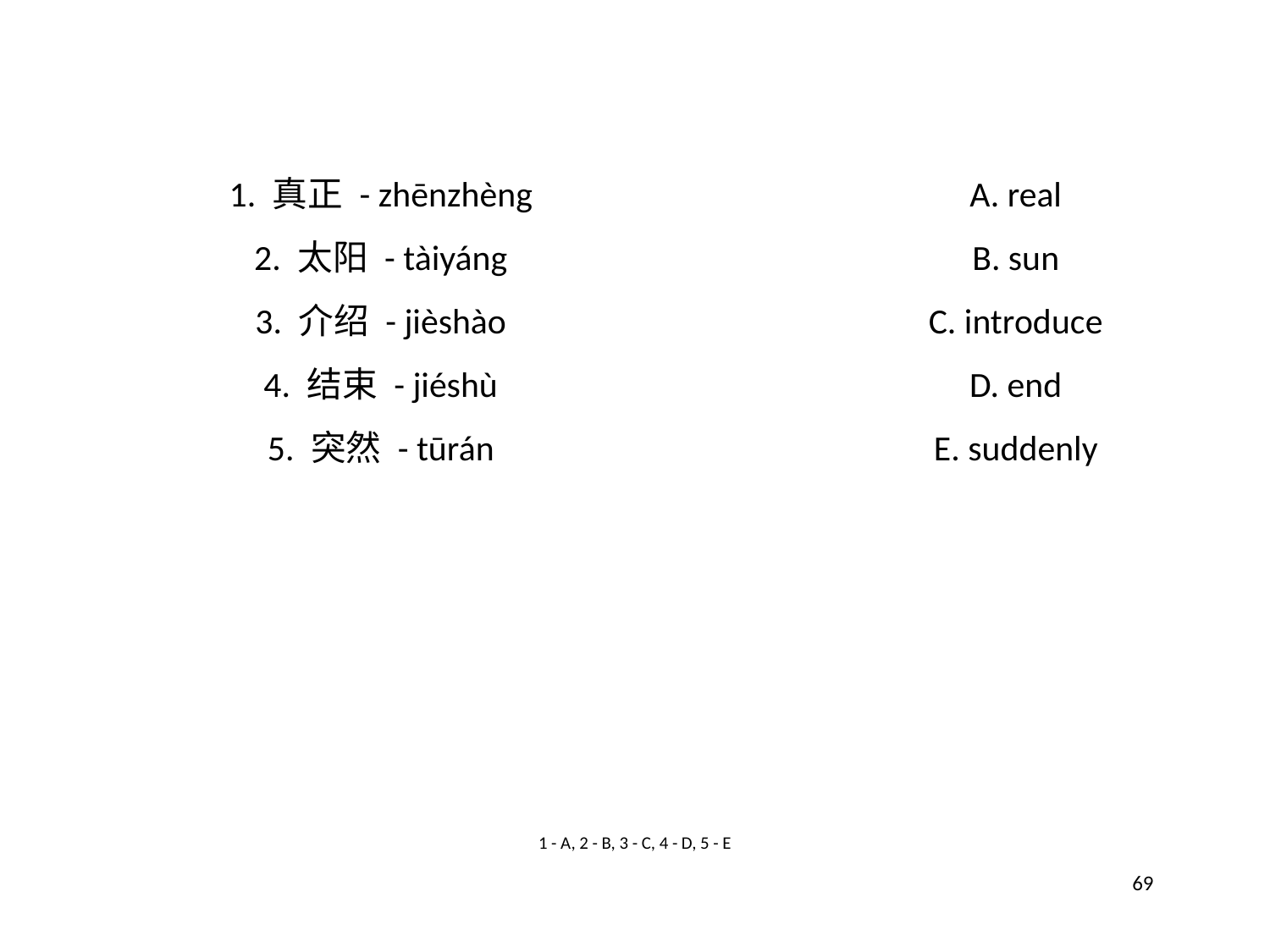

1. 真正 - zhēnzhèng

A. real

2. 太阳 - tàiyáng

B. sun

3. 介绍 - jièshào

C. introduce

4. 结束 - jiéshù

D. end

5. 突然 - tūrán

E. suddenly
1 - A, 2 - B, 3 - C, 4 - D, 5 - E

69